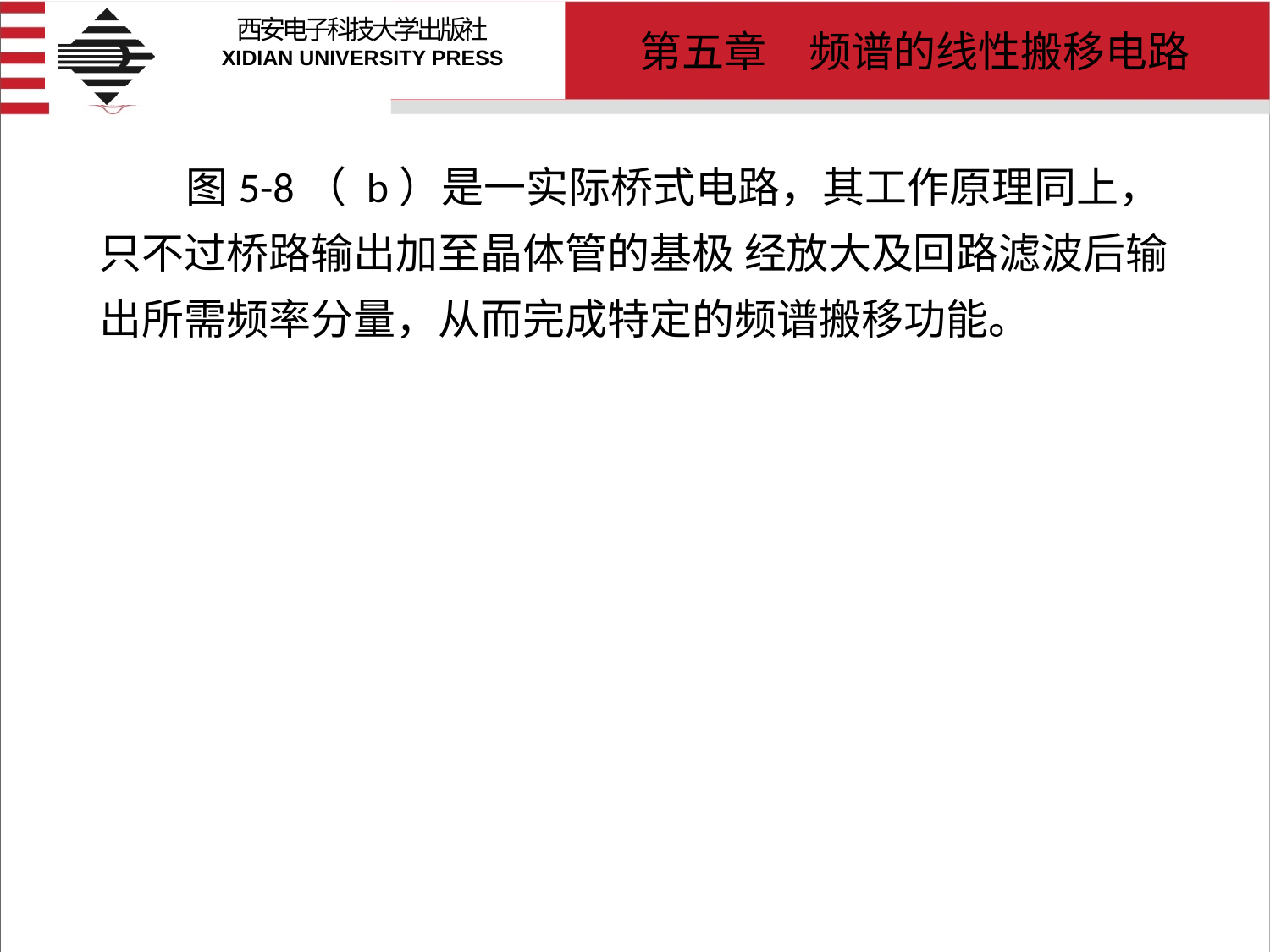

# 图5-8（ b）是一实际桥式电路，其工作原理同上，只不过桥路输出加至晶体管的基极 经放大及回路滤波后输出所需频率分量，从而完成特定的频谱搬移功能。